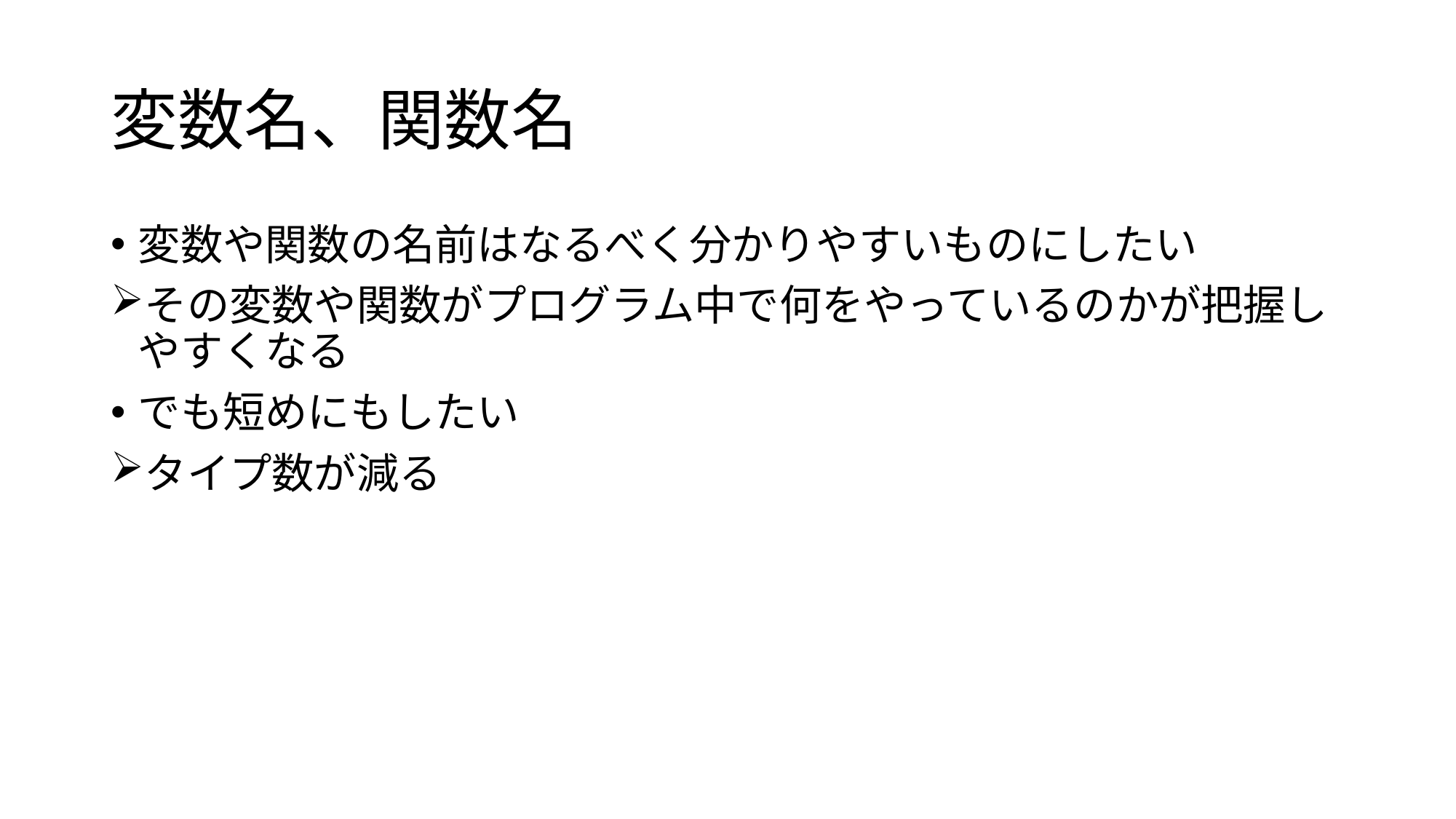

# 変数名、関数名
変数や関数の名前はなるべく分かりやすいものにしたい
その変数や関数がプログラム中で何をやっているのかが把握しやすくなる
でも短めにもしたい
タイプ数が減る